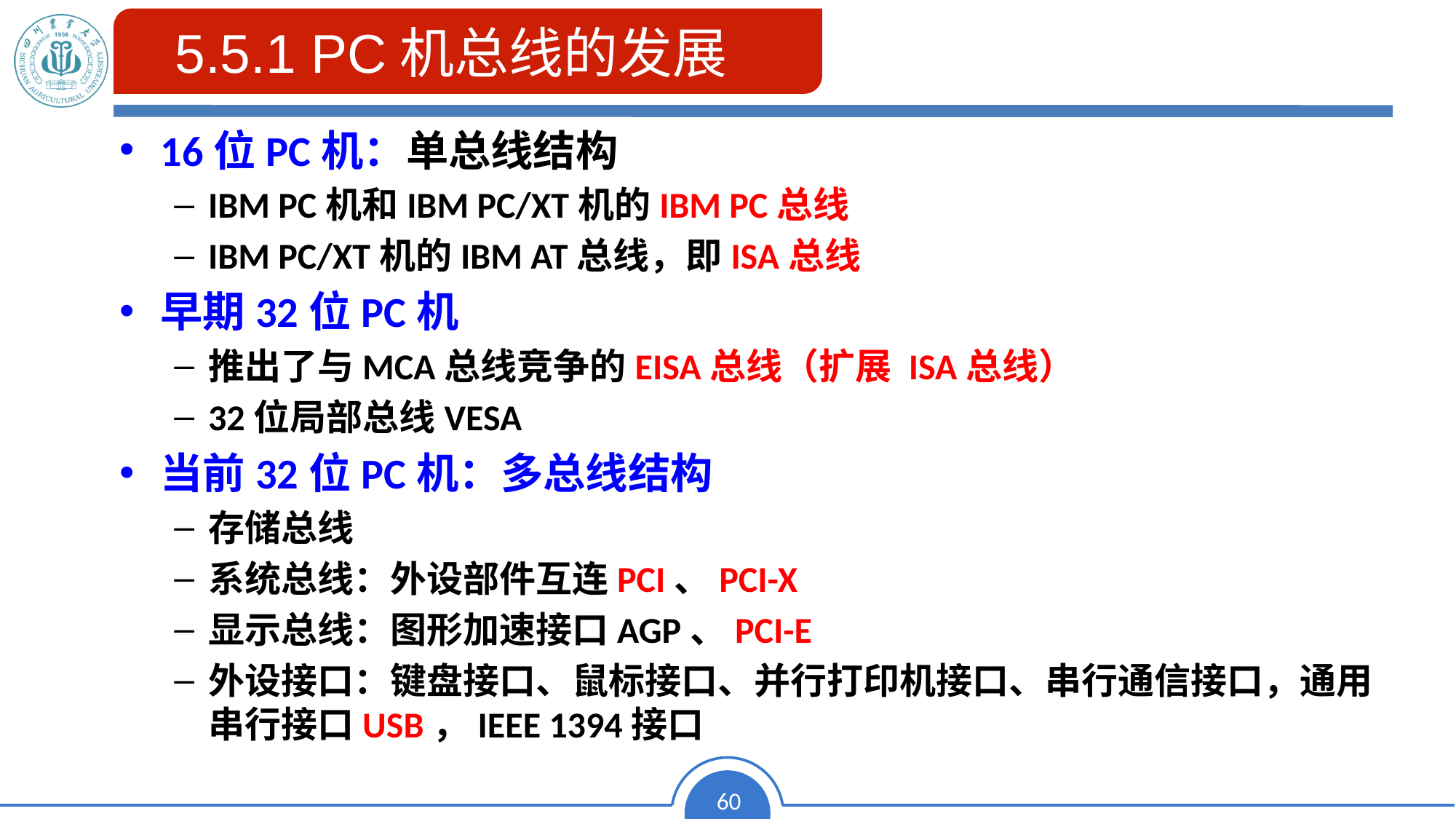

# 5.5.1 PC机总线的发展
   5.5.1 PC机总线的发展
16位PC机：单总线结构
IBM PC机和IBM PC/XT机的IBM PC总线
IBM PC/XT机的IBM AT总线，即ISA总线
早期32位PC机
推出了与MCA总线竞争的EISA总线（扩展 ISA总线）
32位局部总线VESA
当前32位PC机：多总线结构
存储总线
系统总线：外设部件互连PCI、PCI-X
显示总线：图形加速接口AGP、PCI-E
外设接口：键盘接口、鼠标接口、并行打印机接口、串行通信接口，通用串行接口USB，IEEE 1394接口